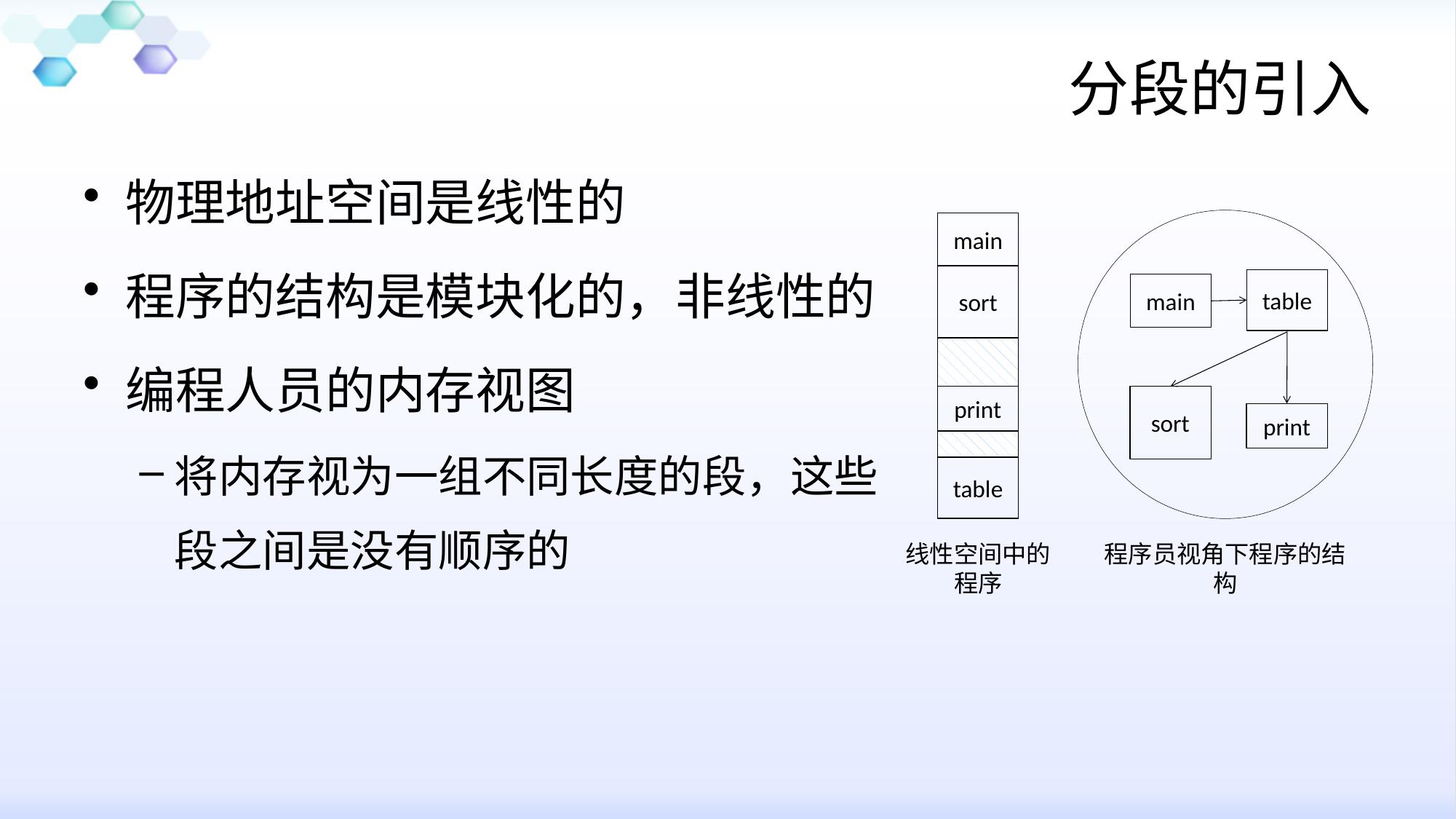

# 分段的引入
物理地址空间是线性的
程序的结构是模块化的，非线性的
编程人员的内存视图
将内存视为一组不同长度的段，这些段之间是没有顺序的

table
main
sort
print
main
sort

print

table
线性空间中的程序
程序员视角下程序的结构